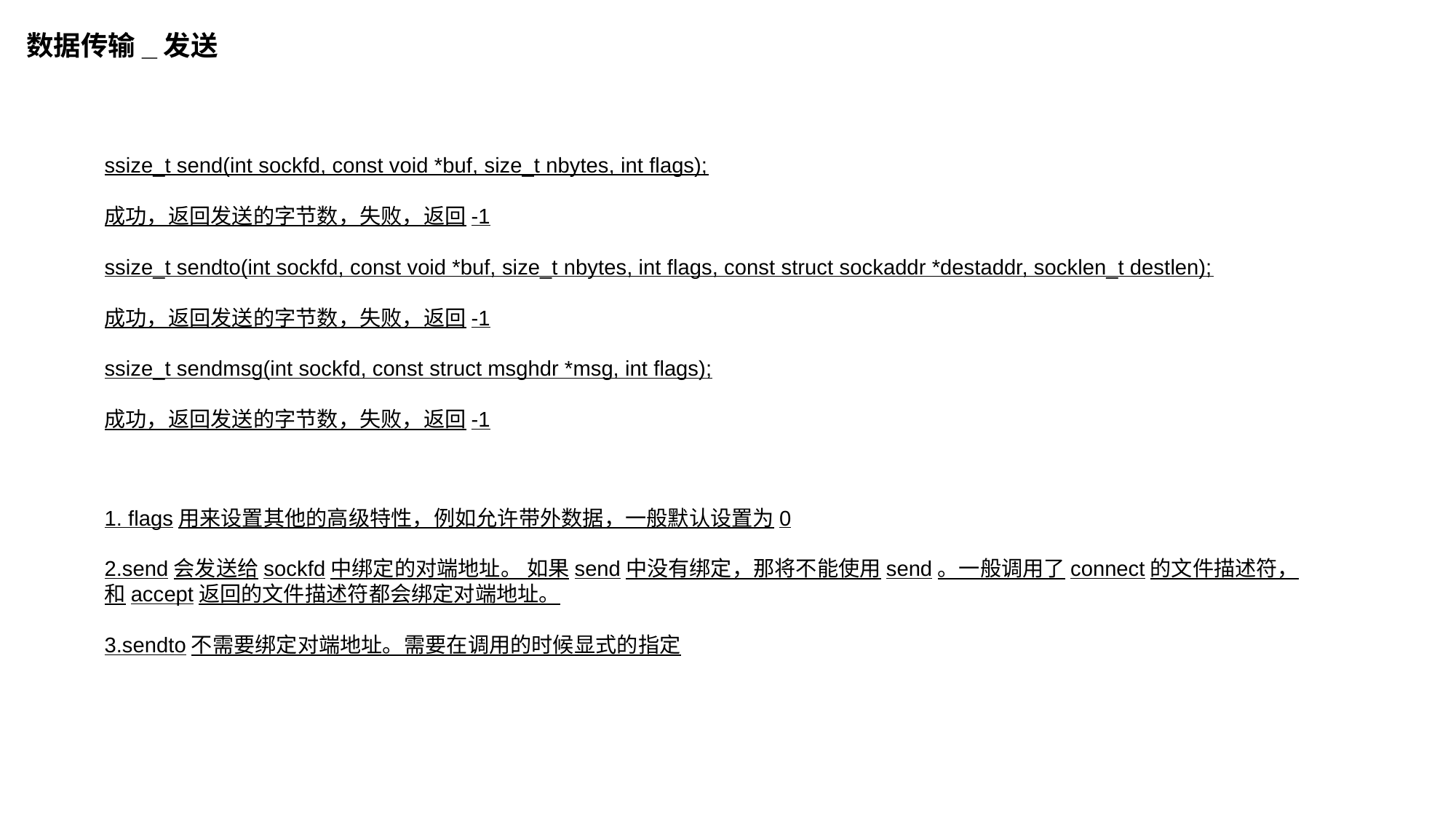

数据传输_发送
ssize_t send(int sockfd, const void *buf, size_t nbytes, int flags);

成功，返回发送的字节数，失败，返回-1

ssize_t sendto(int sockfd, const void *buf, size_t nbytes, int flags, const struct sockaddr *destaddr, socklen_t destlen);

成功，返回发送的字节数，失败，返回-1

ssize_t sendmsg(int sockfd, const struct msghdr *msg, int flags);

成功，返回发送的字节数，失败，返回-1

1. flags用来设置其他的高级特性，例如允许带外数据，一般默认设置为0

2.send会发送给sockfd中绑定的对端地址。 如果send中没有绑定，那将不能使用send。一般调用了connect的文件描述符，和accept返回的文件描述符都会绑定对端地址。

3.sendto不需要绑定对端地址。需要在调用的时候显式的指定